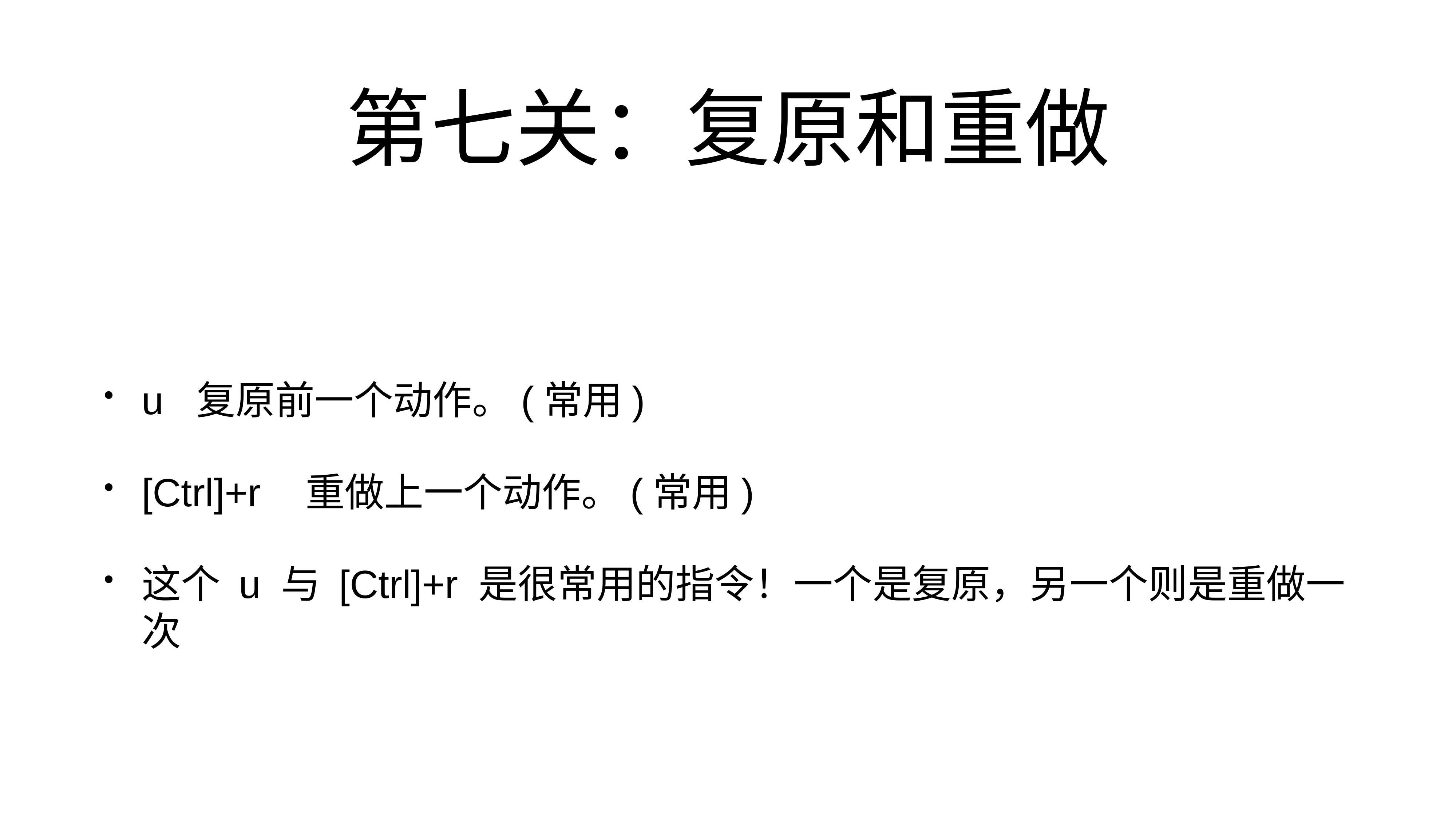

# 第七关：复原和重做

u	复原前一个动作。(常用)
[Ctrl]+r	重做上一个动作。(常用)
这个 u 与 [Ctrl]+r 是很常用的指令！一个是复原，另一个则是重做一次